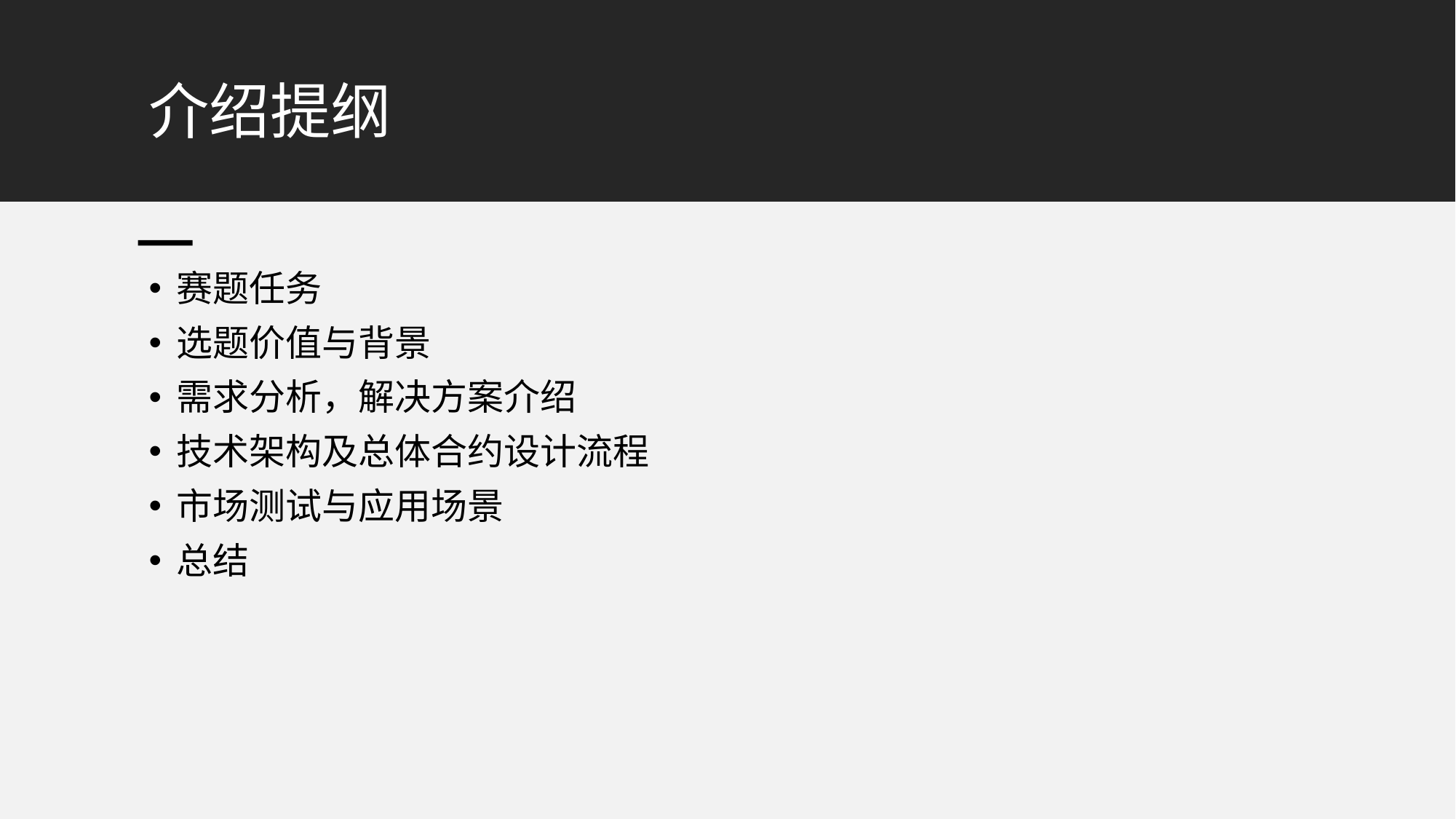

# 介绍提纲

赛题任务
选题价值与背景
需求分析，解决方案介绍
技术架构及总体合约设计流程
市场测试与应用场景
总结